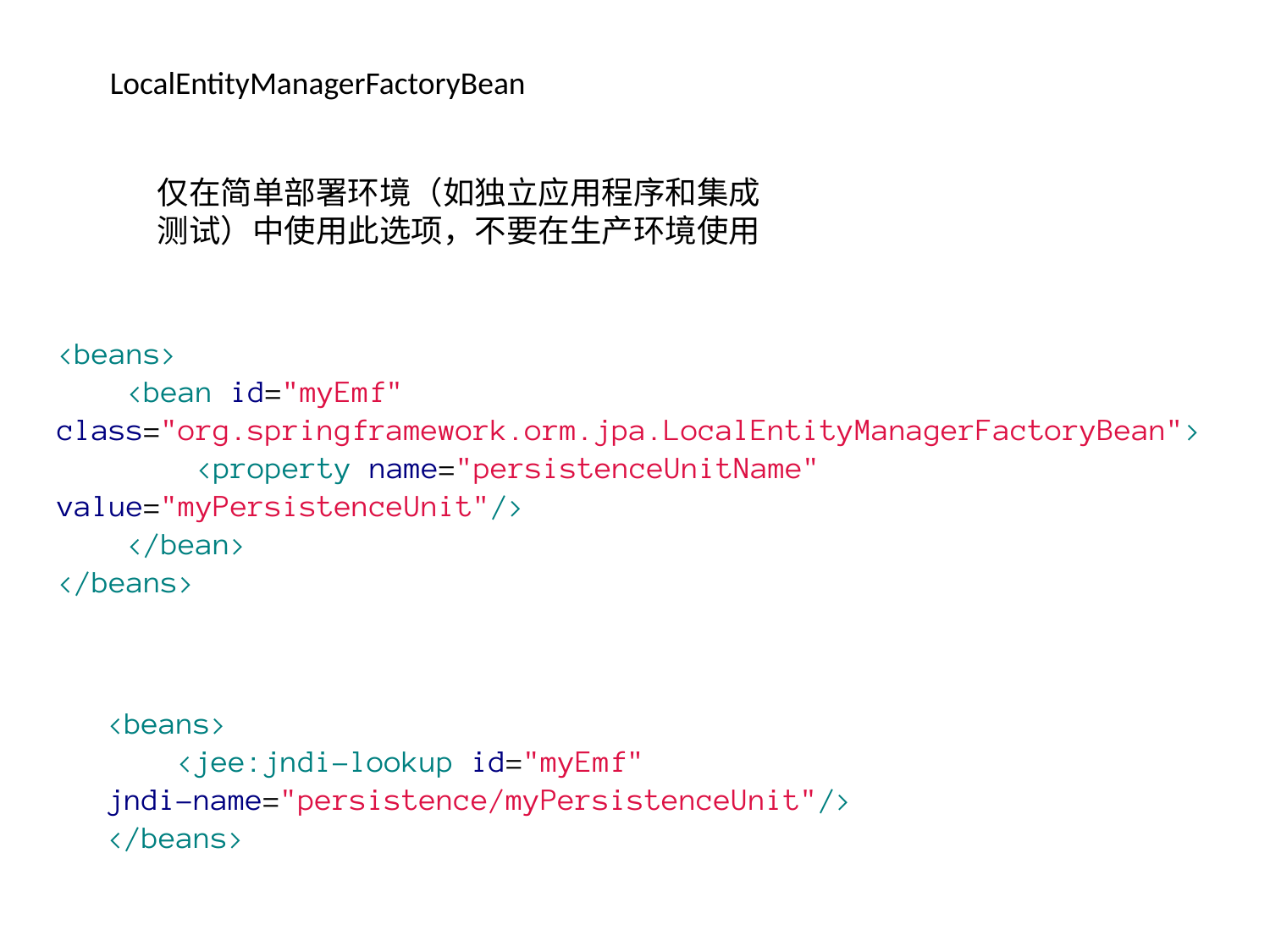

LocalEntityManagerFactoryBean
仅在简单部署环境（如独立应用程序和集成测试）中使用此选项，不要在生产环境使用
<beans>
    <bean id="myEmf" class="org.springframework.orm.jpa.LocalEntityManagerFactoryBean">
        <property name="persistenceUnitName" value="myPersistenceUnit"/>
    </bean>
</beans>
<beans>
    <jee:jndi-lookup id="myEmf" jndi-name="persistence/myPersistenceUnit"/>
</beans>